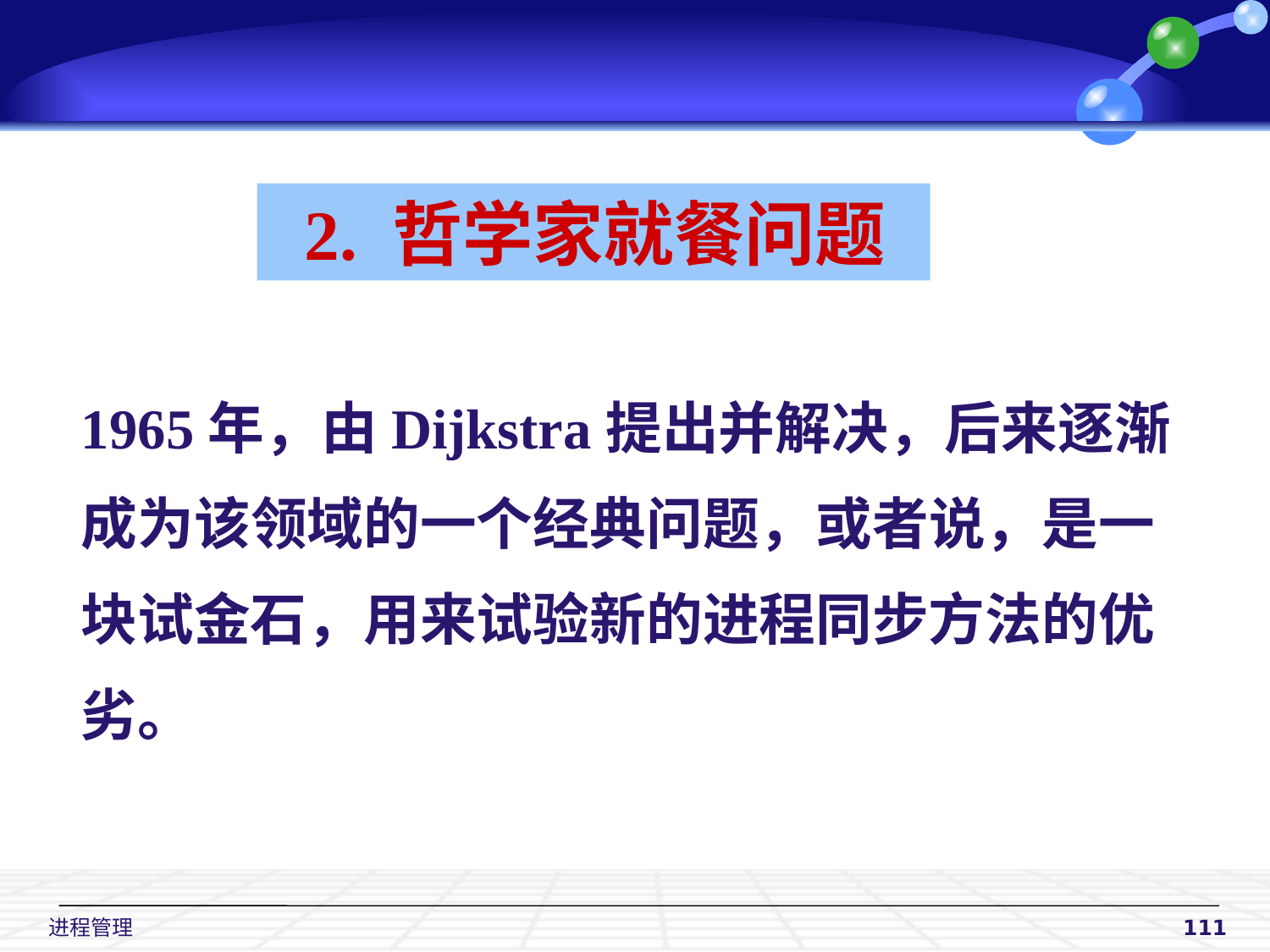

2. 哲学家就餐问题
1965年，由Dijkstra提出并解决，后来逐渐
成为该领域的一个经典问题，或者说，是一
块试金石，用来试验新的进程同步方法的优
劣。
   进程管理
111